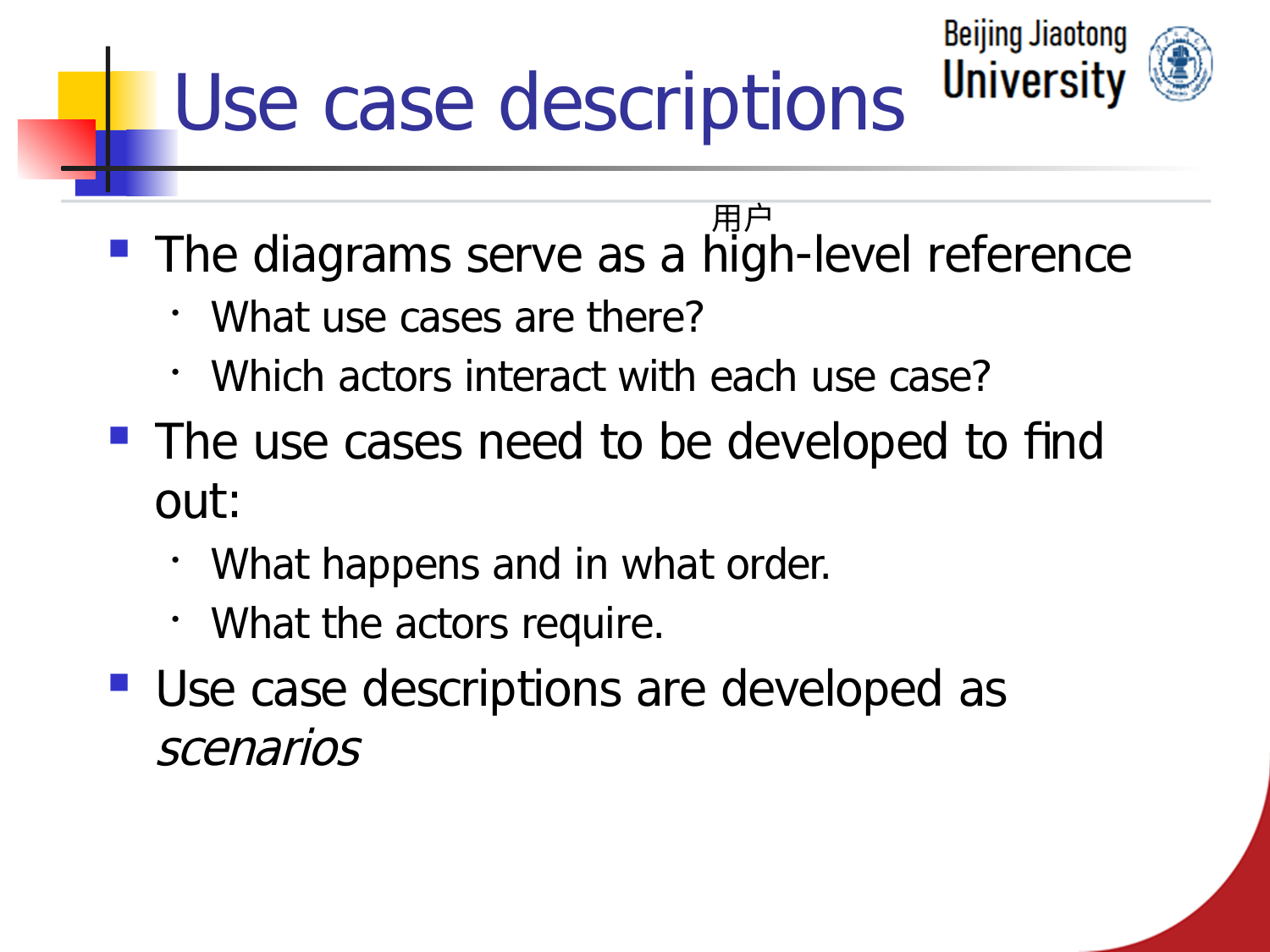

# Use case descriptions
用户
The diagrams serve as a high-level reference
What use cases are there?
Which actors interact with each use case?
The use cases need to be developed to find out:
What happens and in what order.
What the actors require.
Use case descriptions are developed as scenarios